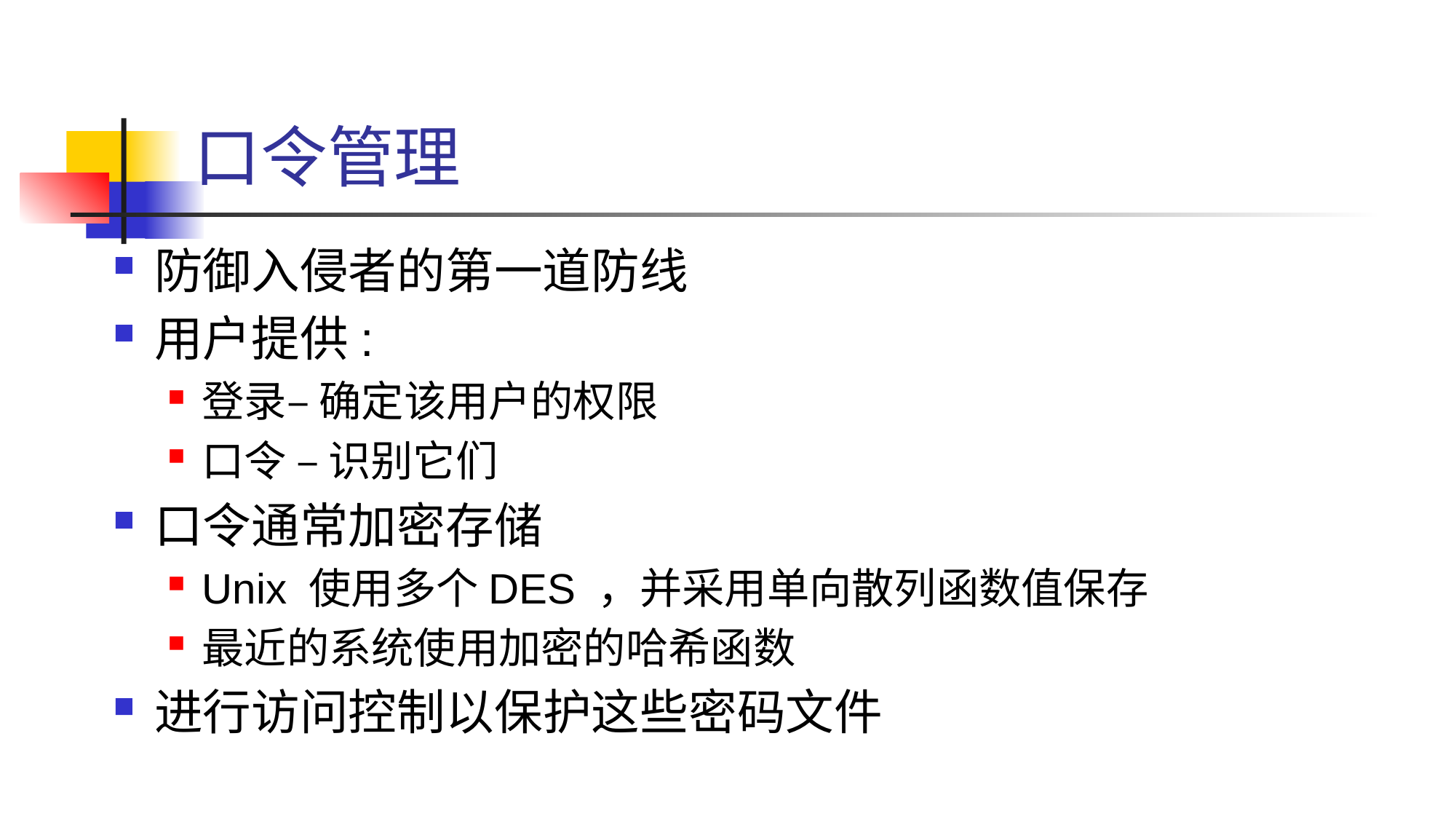

# 口令管理
防御入侵者的第一道防线
用户提供:
登录– 确定该用户的权限
口令 – 识别它们
口令通常加密存储
Unix 使用多个DES ，并采用单向散列函数值保存
最近的系统使用加密的哈希函数
进行访问控制以保护这些密码文件